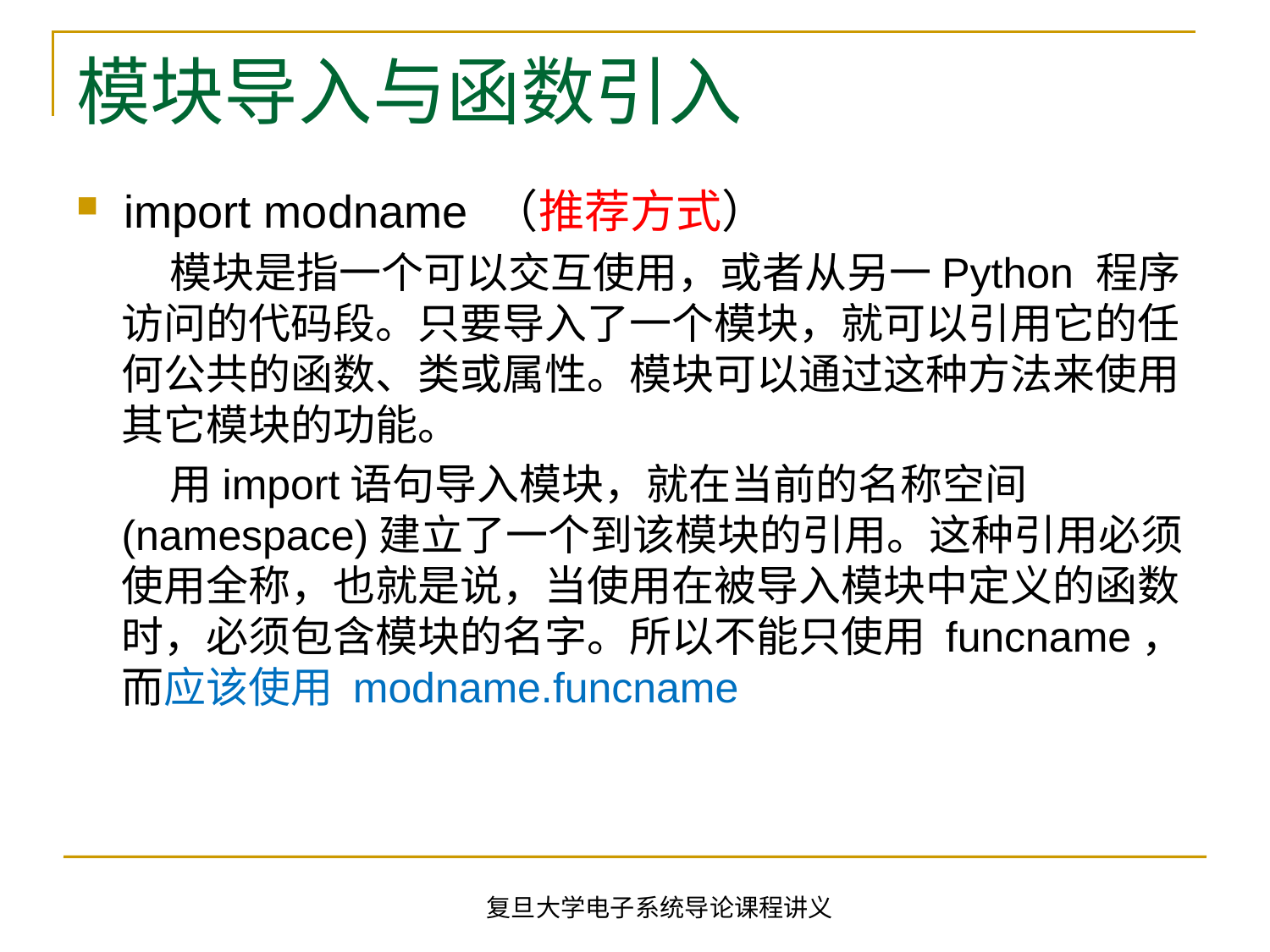

# 模块导入与函数引入
import modname （推荐方式）
    模块是指一个可以交互使用，或者从另一Python 程序访问的代码段。只要导入了一个模块，就可以引用它的任何公共的函数、类或属性。模块可以通过这种方法来使用其它模块的功能。
    用import语句导入模块，就在当前的名称空间(namespace)建立了一个到该模块的引用。这种引用必须使用全称，也就是说，当使用在被导入模块中定义的函数时，必须包含模块的名字。所以不能只使用 funcname，而应该使用 modname.funcname